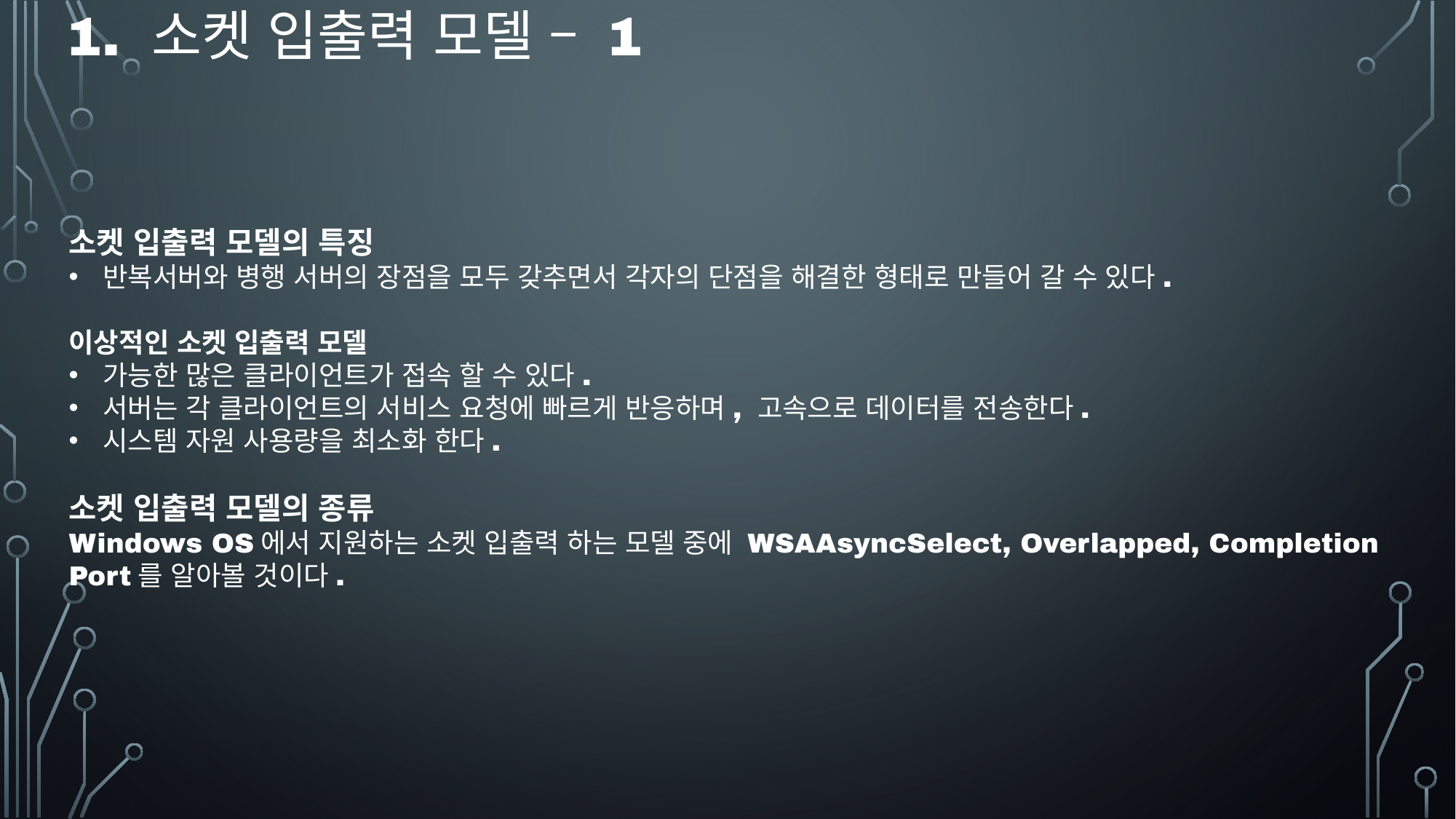

# 1. 소켓 입출력 모델 – 1
소켓 입출력 모델의 특징
반복서버와 병행 서버의 장점을 모두 갖추면서 각자의 단점을 해결한 형태로 만들어 갈 수 있다.

이상적인 소켓 입출력 모델
가능한 많은 클라이언트가 접속 할 수 있다.
서버는 각 클라이언트의 서비스 요청에 빠르게 반응하며, 고속으로 데이터를 전송한다.
시스템 자원 사용량을 최소화 한다.

소켓 입출력 모델의 종류
Windows OS에서 지원하는 소켓 입출력 하는 모델 중에 WSAAsyncSelect, Overlapped, Completion Port를 알아볼 것이다.